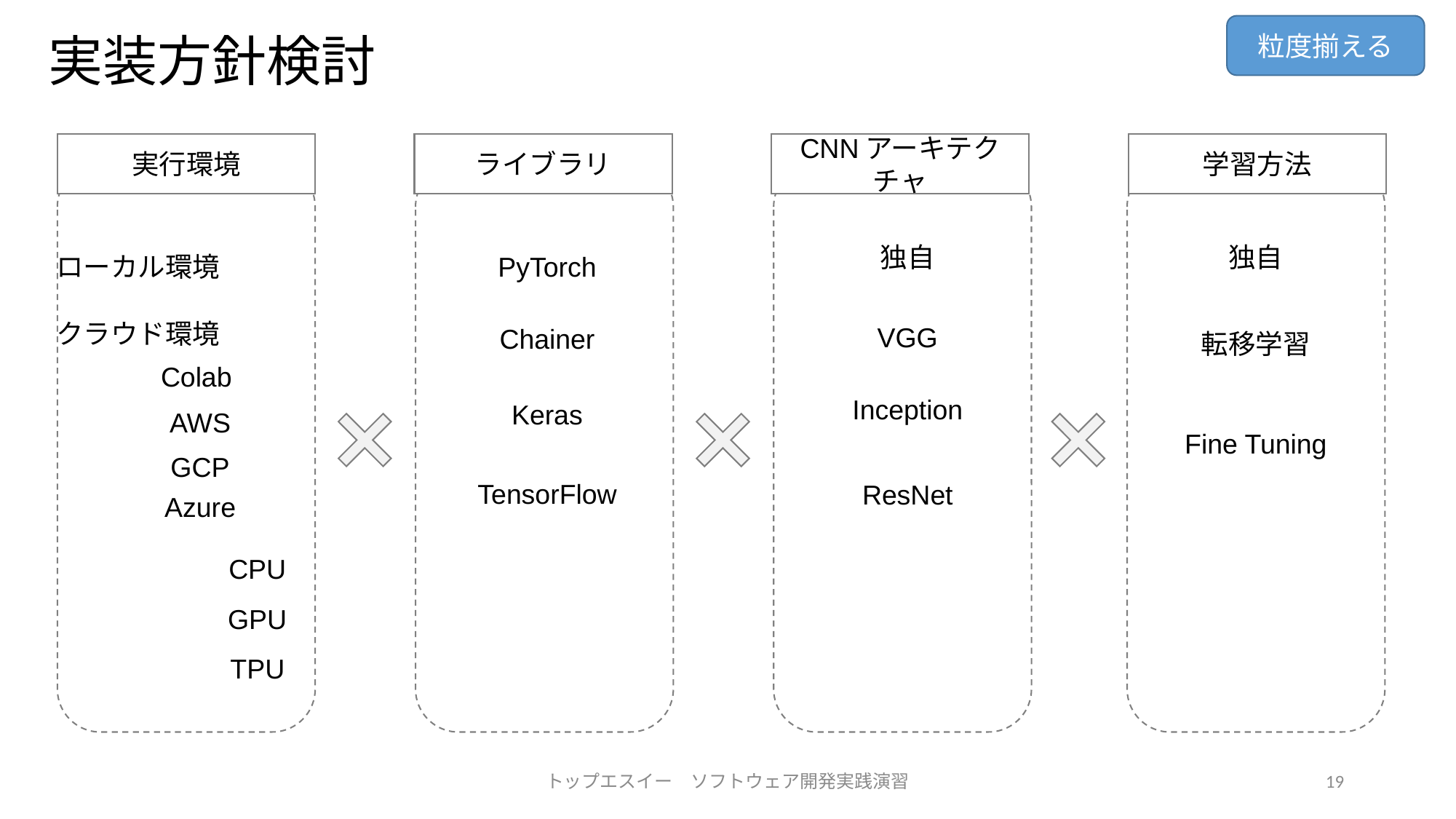

粒度揃える
# 実装方針検討
実行環境
ライブラリ
CNNアーキテクチャ
学習方法

独自
独自
ローカル環境
PyTorch
クラウド環境
VGG
Chainer
転移学習
Colab
Inception
Keras

AWS
Fine Tuning
GCP
TensorFlow
ResNet
Azure
CPU
GPU
TPU
トップエスイー　ソフトウェア開発実践演習
19